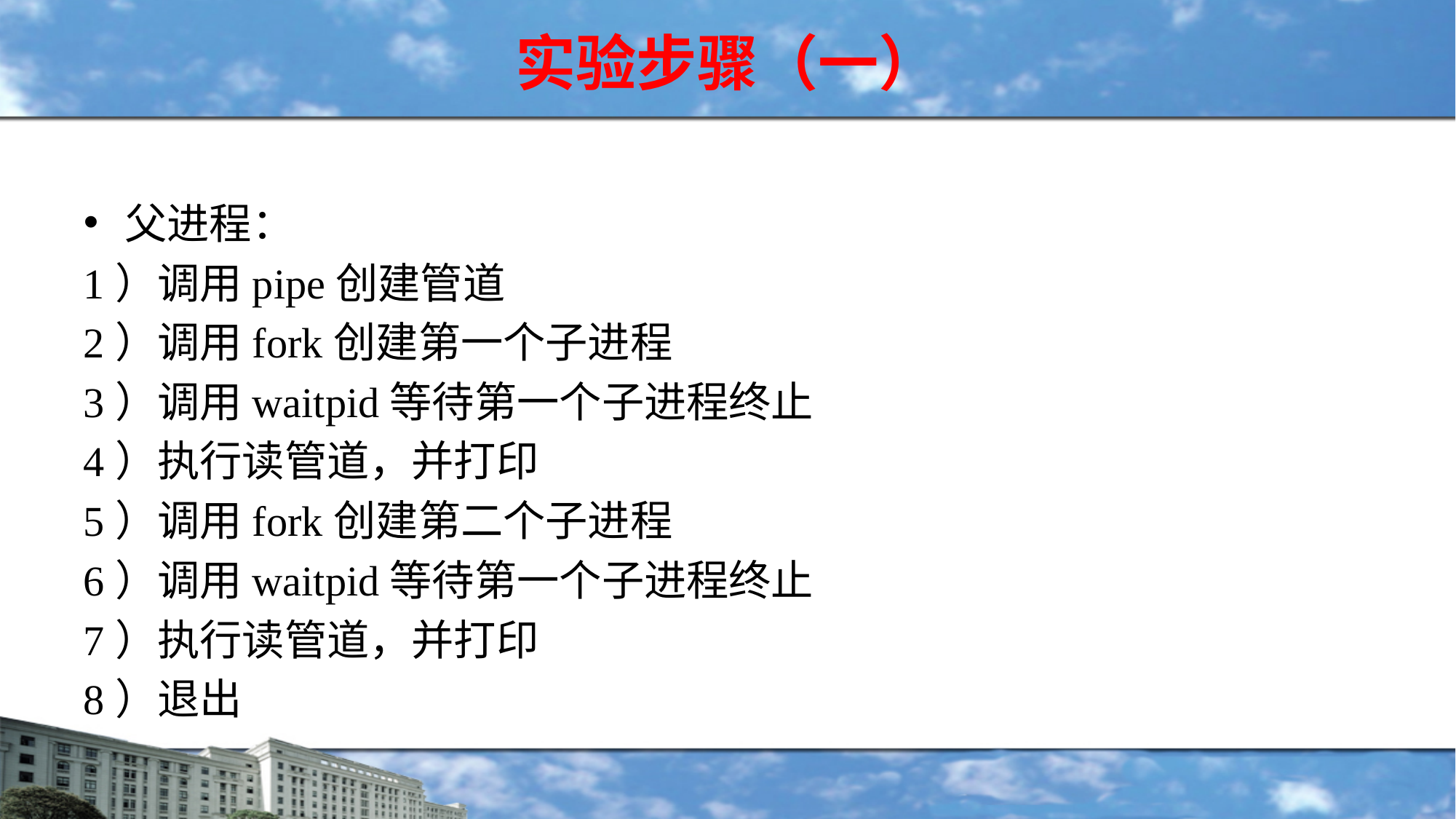

# 实验步骤（一）
父进程：
1）调用pipe创建管道
2）调用fork创建第一个子进程
3）调用waitpid等待第一个子进程终止
4）执行读管道，并打印
5）调用fork创建第二个子进程
6）调用waitpid等待第一个子进程终止
7）执行读管道，并打印
8）退出